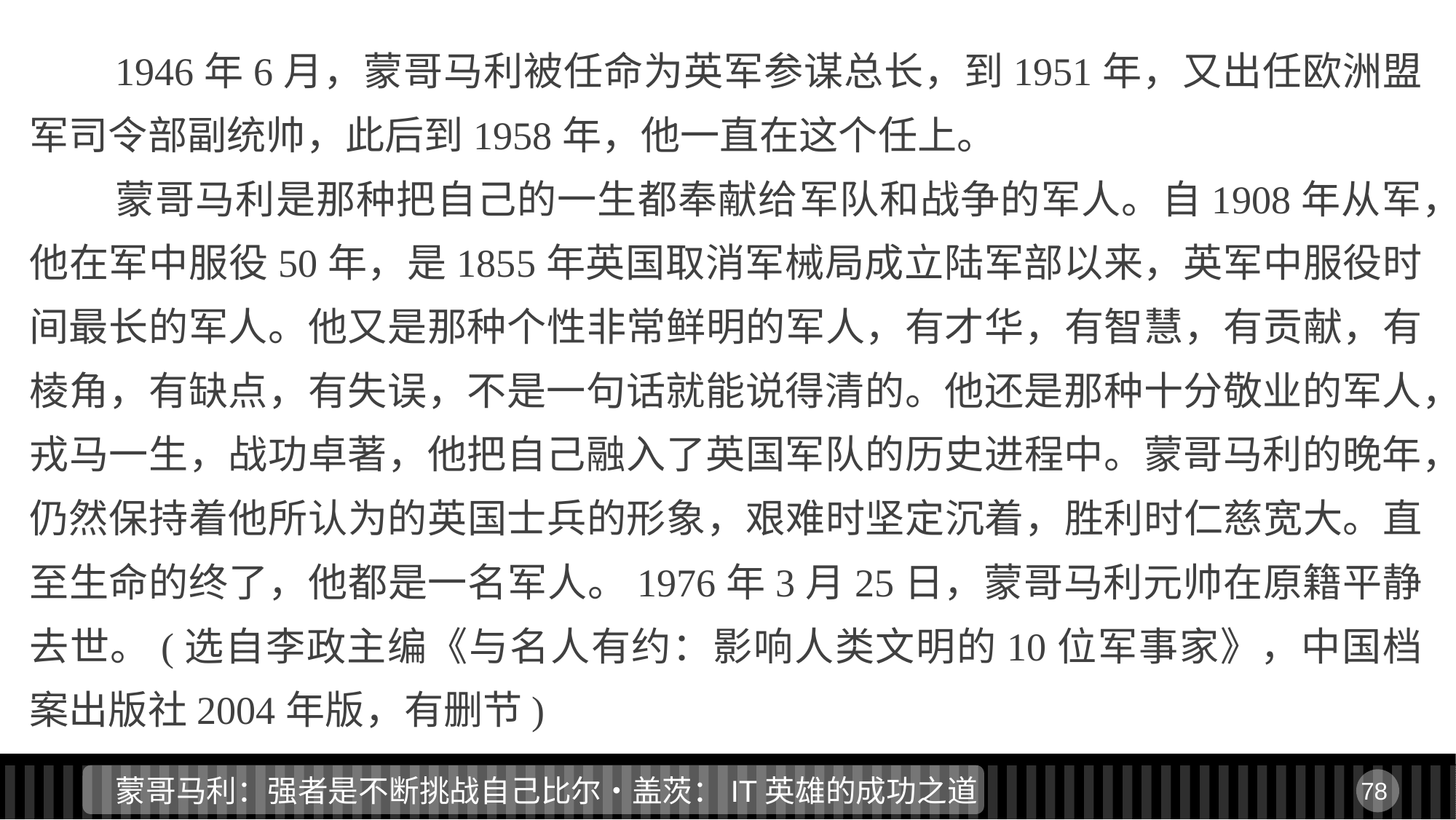

1946年6月，蒙哥马利被任命为英军参谋总长，到1951年，又出任欧洲盟军司令部副统帅，此后到1958年，他一直在这个任上。
蒙哥马利是那种把自己的一生都奉献给军队和战争的军人。自1908年从军，他在军中服役50年，是1855年英国取消军械局成立陆军部以来，英军中服役时间最长的军人。他又是那种个性非常鲜明的军人，有才华，有智慧，有贡献，有棱角，有缺点，有失误，不是一句话就能说得清的。他还是那种十分敬业的军人，戎马一生，战功卓著，他把自己融入了英国军队的历史进程中。蒙哥马利的晚年，仍然保持着他所认为的英国士兵的形象，艰难时坚定沉着，胜利时仁慈宽大。直至生命的终了，他都是一名军人。1976年3月25日，蒙哥马利元帅在原籍平静去世。(选自李政主编《与名人有约：影响人类文明的10位军事家》，中国档案出版社2004年版，有删节)